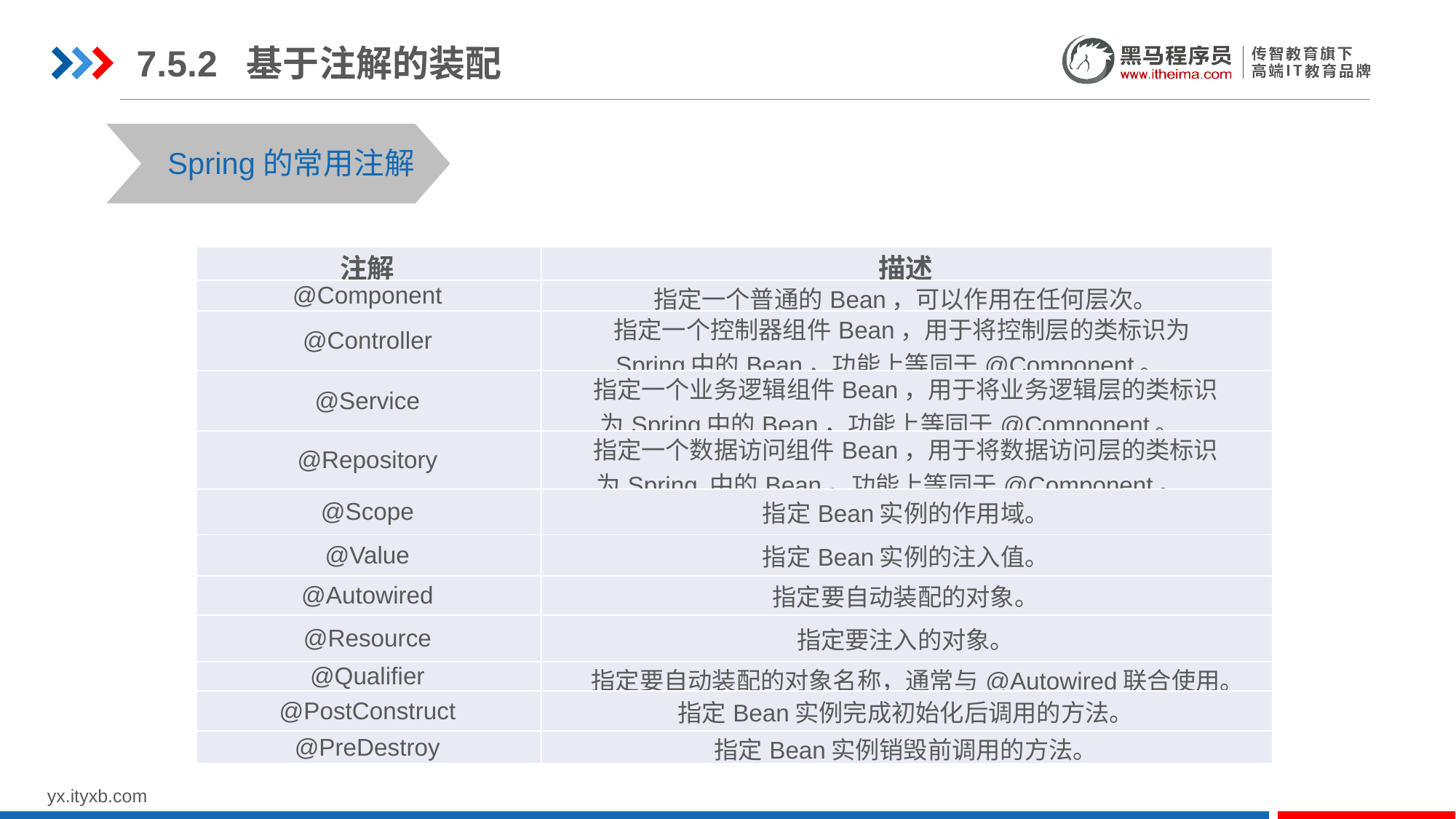

7.5.2  基于注解的装配

Spring的常用注解
| 注解 | 描述 |
| --- | --- |
| @Component | 指定一个普通的Bean，可以作用在任何层次。 |
| @Controller | 指定一个控制器组件Bean，用于将控制层的类标识为Spring中的Bean，功能上等同于@Component。 |
| @Service | 指定一个业务逻辑组件Bean，用于将业务逻辑层的类标识为Spring中的Bean，功能上等同于@Component。 |
| @Repository | 指定一个数据访问组件Bean，用于将数据访问层的类标识为Spring 中的Bean，功能上等同于@Component。 |
| @Scope | 指定Bean实例的作用域。 |
| @Value | 指定Bean实例的注入值。 |
| @Autowired | 指定要自动装配的对象。 |
| @Resource | 指定要注入的对象。 |
| @Qualifier | 指定要自动装配的对象名称，通常与@Autowired联合使用。 |
| @PostConstruct | 指定Bean实例完成初始化后调用的方法。 |
| @PreDestroy | 指定Bean实例销毁前调用的方法。 |